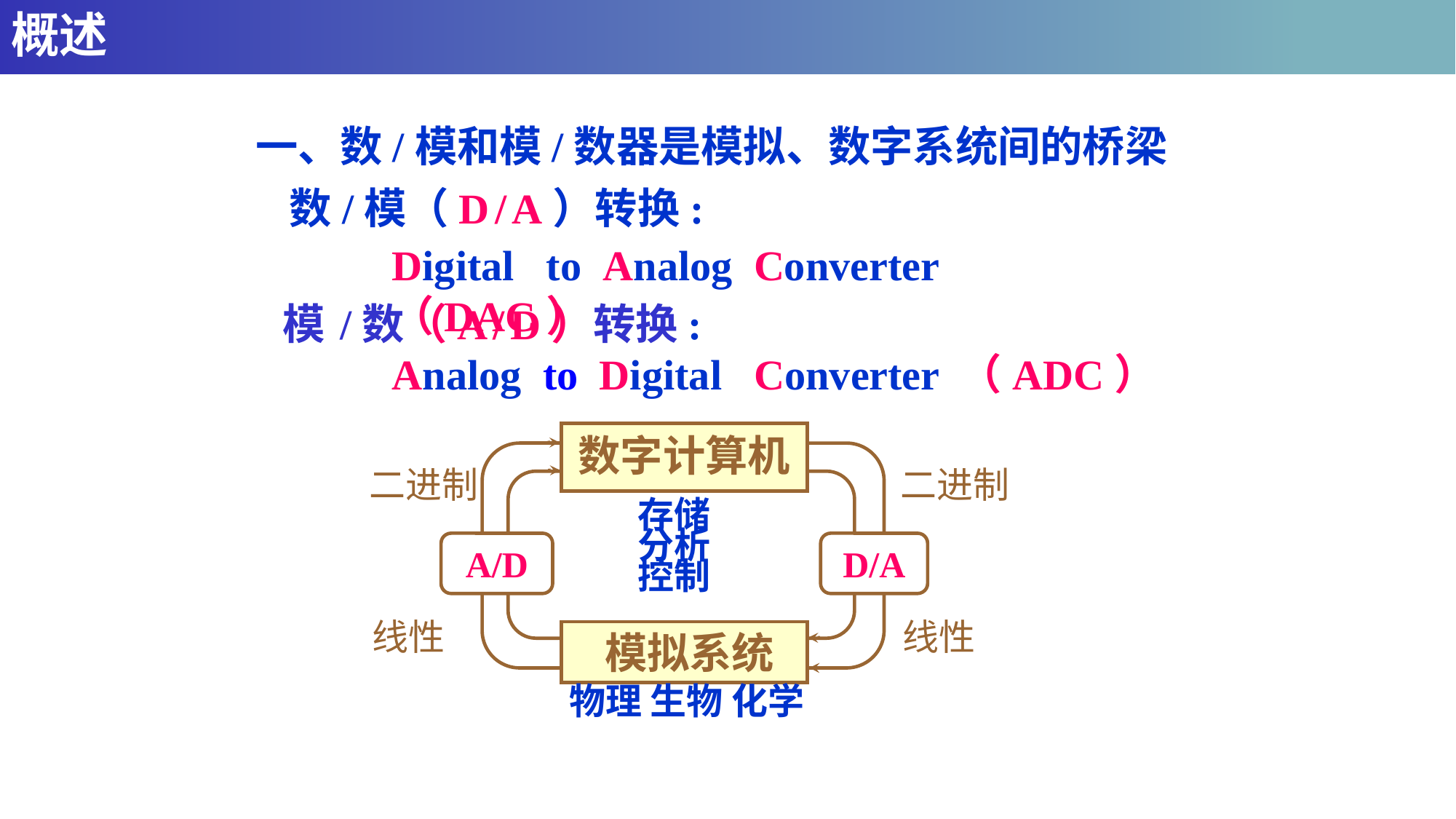

# 概述
一、数/模和模/数器是模拟、数字系统间的桥梁
数 / 模（D / A）转换:
Digital   to  Analog  Converter （DAC）
模  / 数（A / D）转换:
Analog  to  Digital   Converter （ADC）
数字计算机

二进制
二进制

存储
分析
控制
A/D
D/A
线性
线性
模拟系统

物理 生物 化学